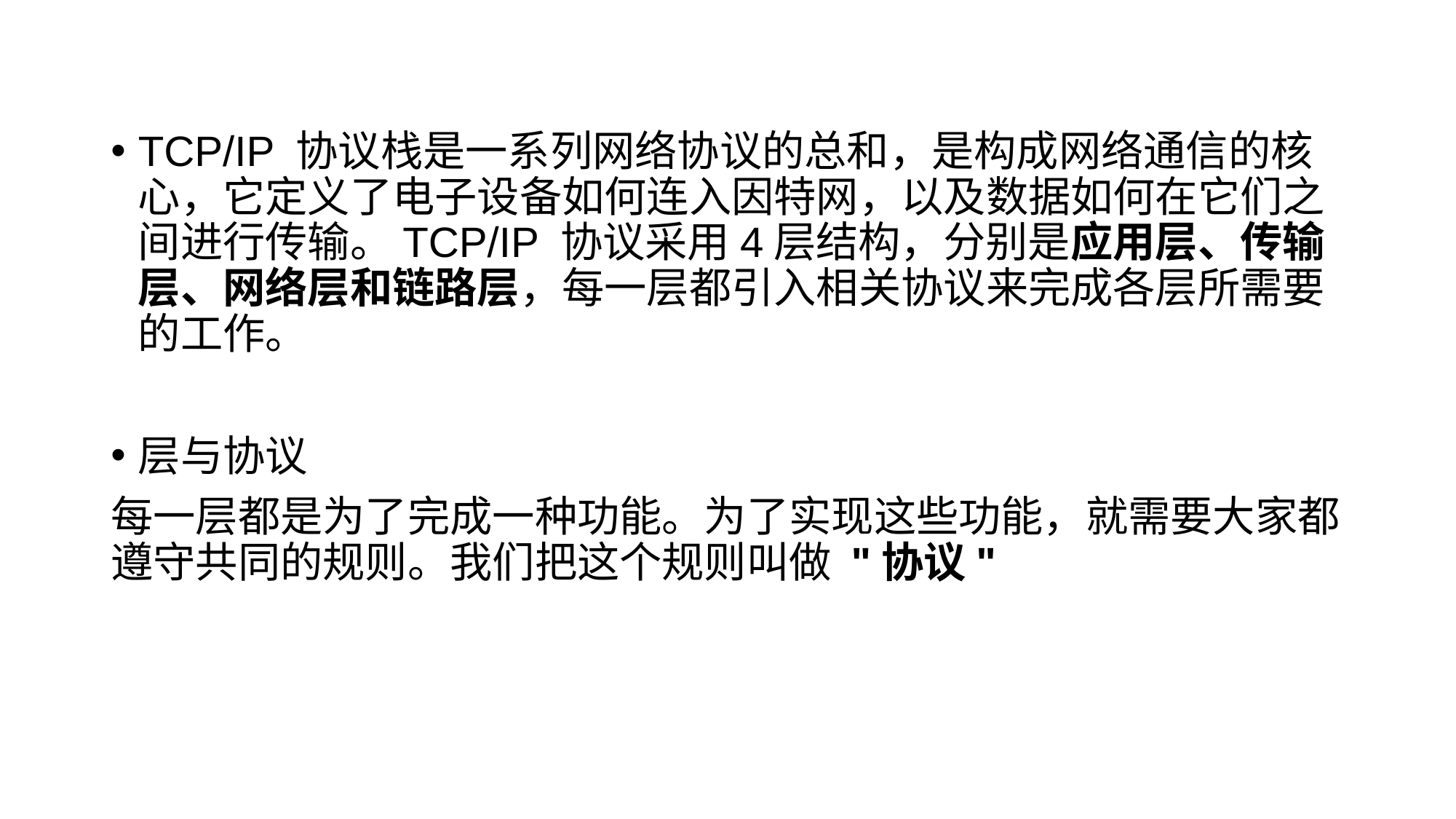

TCP/IP 协议栈是一系列网络协议的总和，是构成网络通信的核心，它定义了电子设备如何连入因特网，以及数据如何在它们之间进行传输。TCP/IP 协议采用4层结构，分别是应用层、传输层、网络层和链路层，每一层都引入相关协议来完成各层所需要的工作。

层与协议
每一层都是为了完成一种功能。为了实现这些功能，就需要大家都遵守共同的规则。我们把这个规则叫做 "协议"